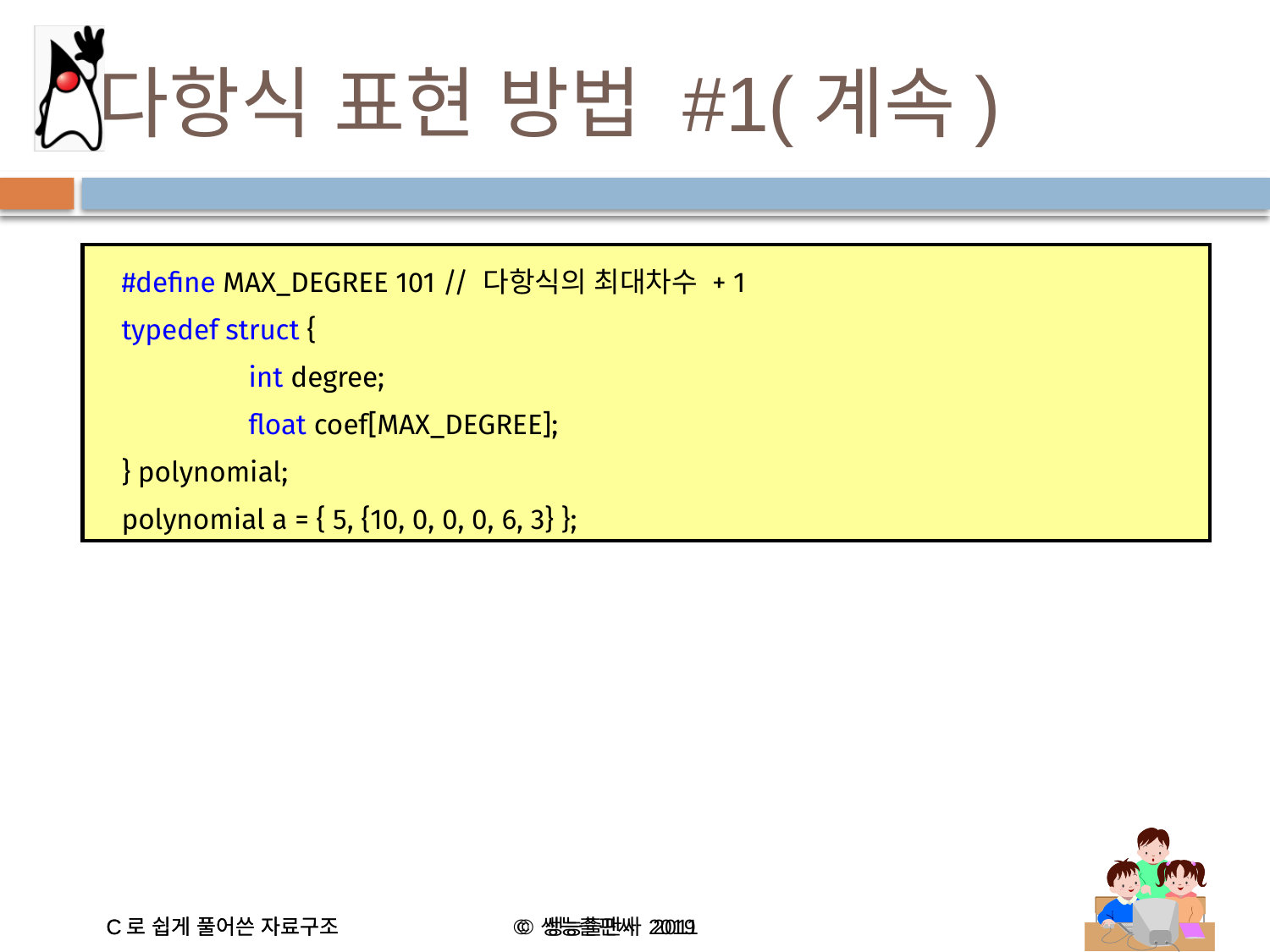

# 다항식 표현 방법 #1(계속)
#define MAX_DEGREE 101 // 다항식의 최대차수 + 1
typedef struct {
	int degree;
	float coef[MAX_DEGREE];
} polynomial;
polynomial a = { 5, {10, 0, 0, 0, 6, 3} };